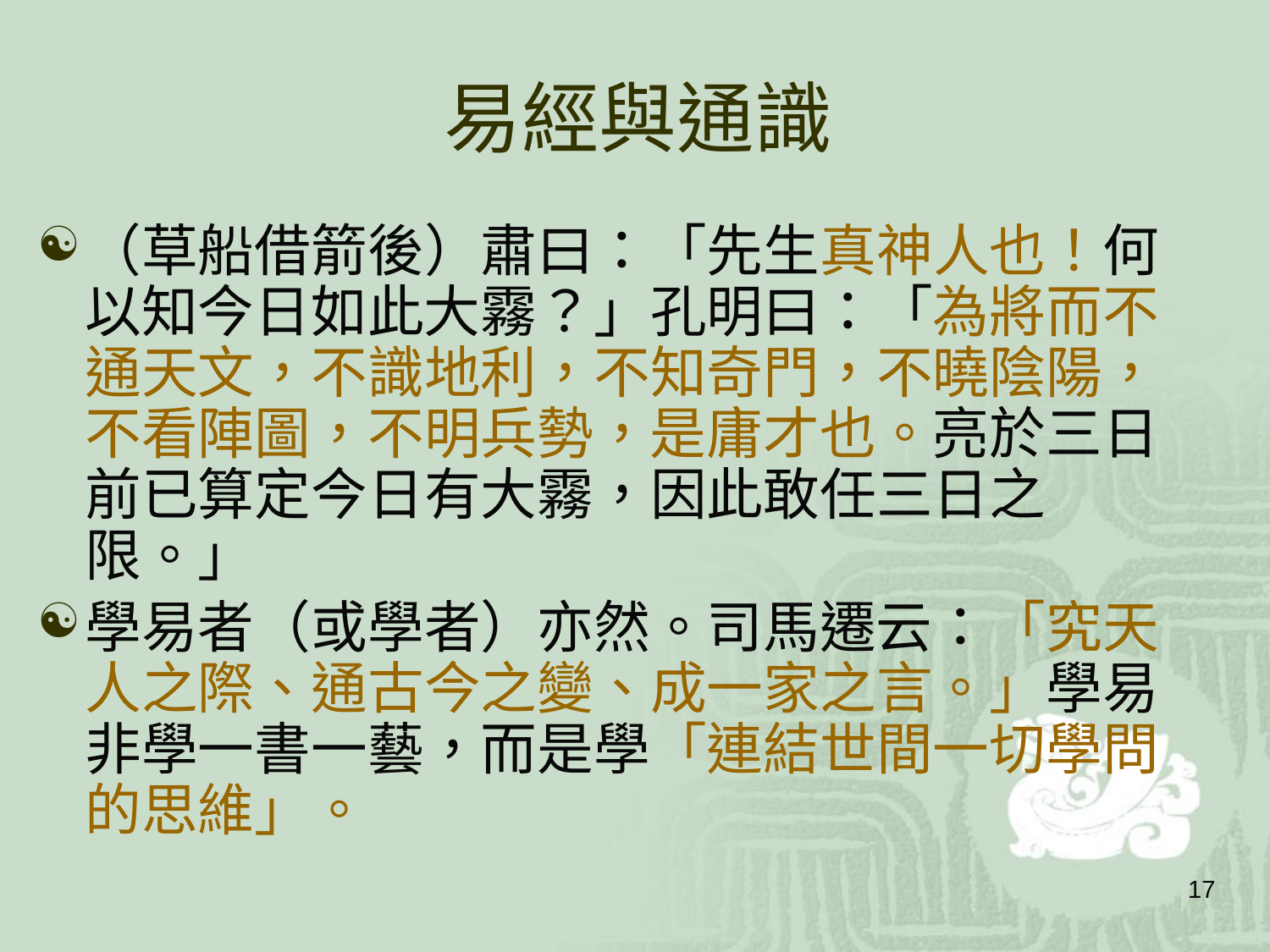

# 易經與通識
（草船借箭後）肅曰：「先生真神人也！何以知今日如此大霧？」孔明曰：「為將而不通天文，不識地利，不知奇門，不曉陰陽，不看陣圖，不明兵勢，是庸才也。亮於三日前已算定今日有大霧，因此敢任三日之限。」
學易者（或學者）亦然。司馬遷云：「究天人之際、通古今之變、成一家之言。」學易非學一書一藝，而是學「連結世間一切學問的思維」。
17